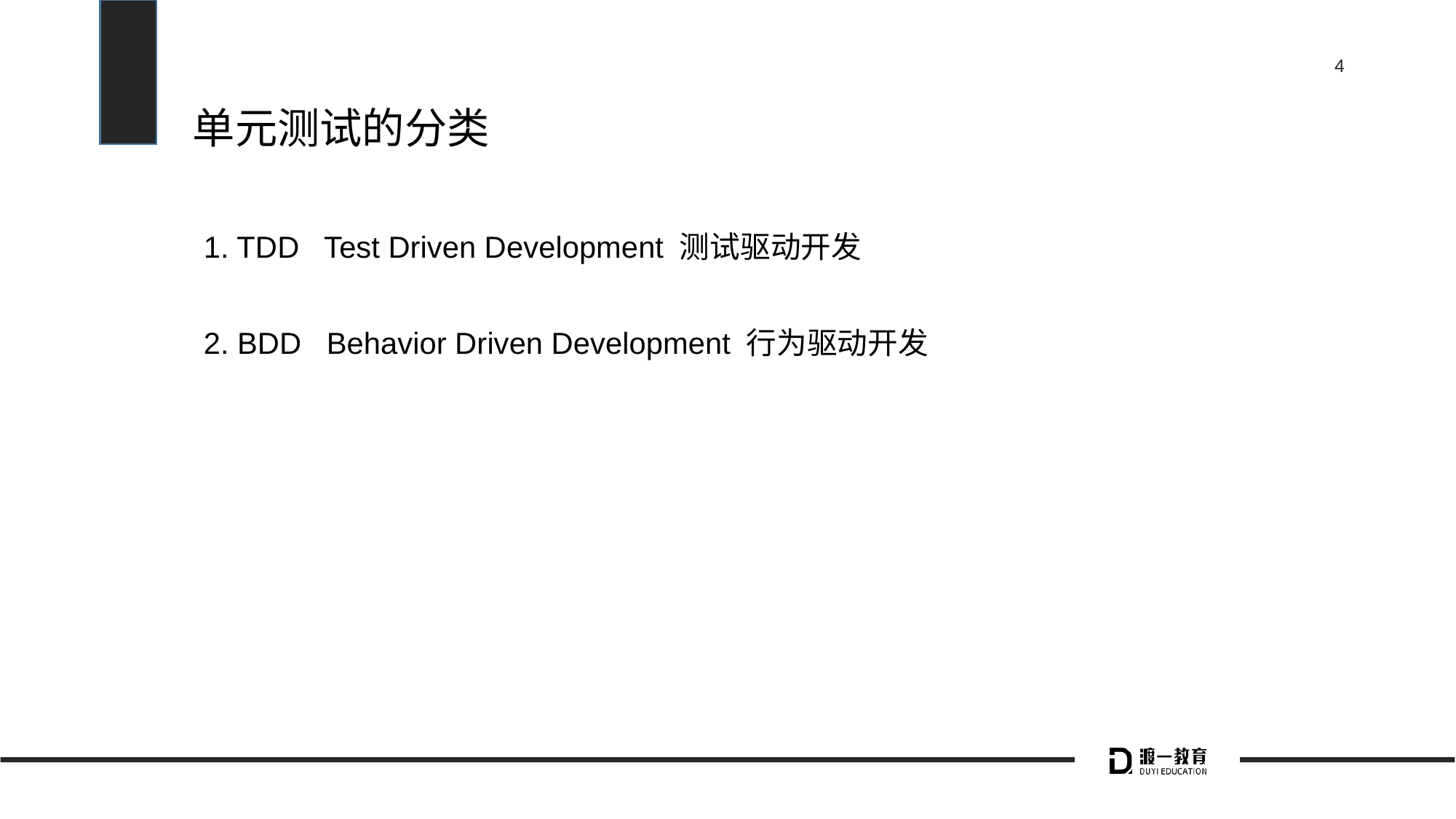

# 单元测试的分类
1. TDD   Test Driven Development 测试驱动开发

2. BDD   Behavior Driven Development 行为驱动开发